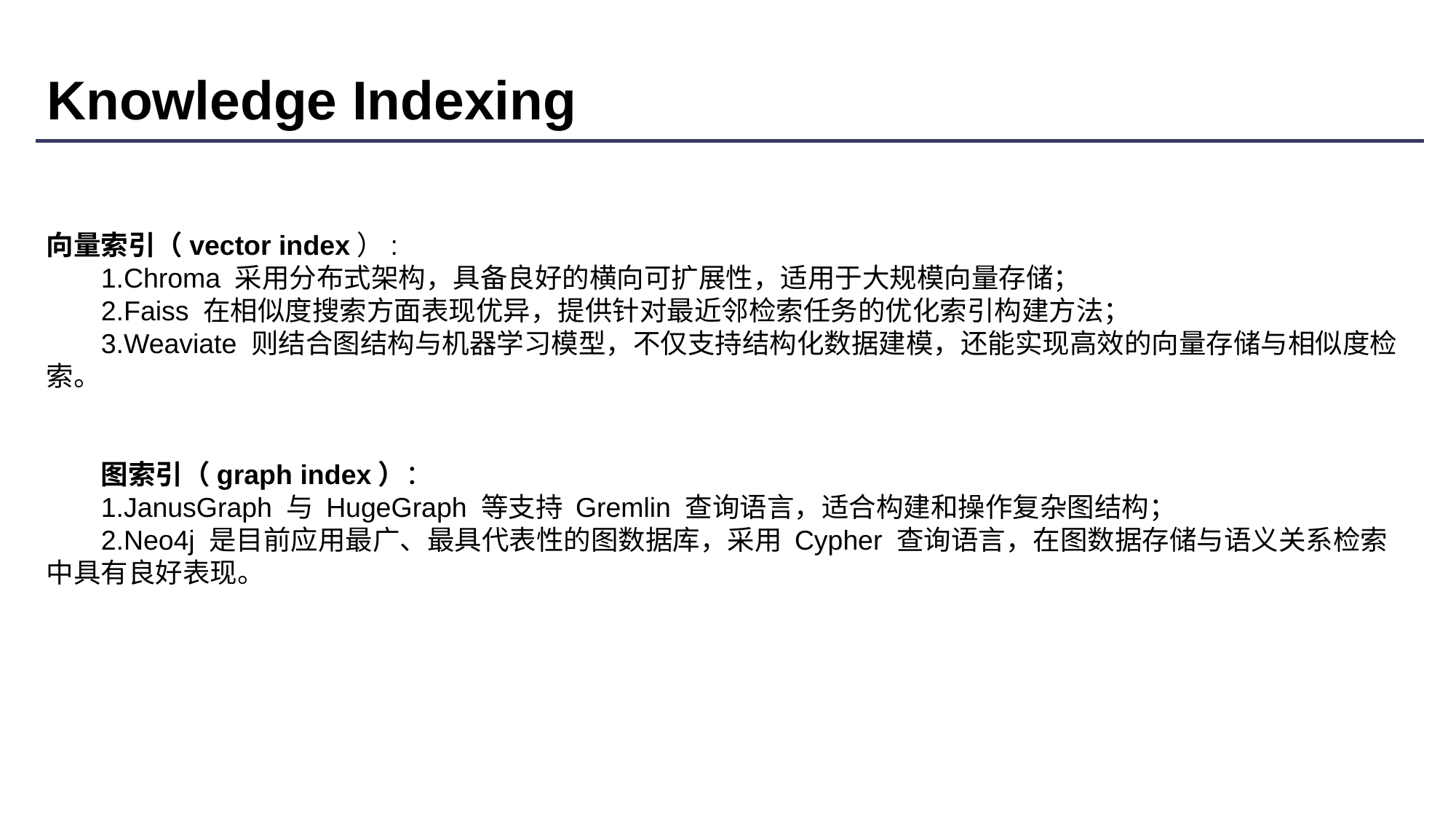

# Knowledge Indexing
向量索引（vector index）:
1.Chroma 采用分布式架构，具备良好的横向可扩展性，适用于大规模向量存储；
2.Faiss 在相似度搜索方面表现优异，提供针对最近邻检索任务的优化索引构建方法；
3.Weaviate 则结合图结构与机器学习模型，不仅支持结构化数据建模，还能实现高效的向量存储与相似度检索。

图索引（graph index）：
1.JanusGraph 与 HugeGraph 等支持 Gremlin 查询语言，适合构建和操作复杂图结构；
2.Neo4j 是目前应用最广、最具代表性的图数据库，采用 Cypher 查询语言，在图数据存储与语义关系检索中具有良好表现。

13